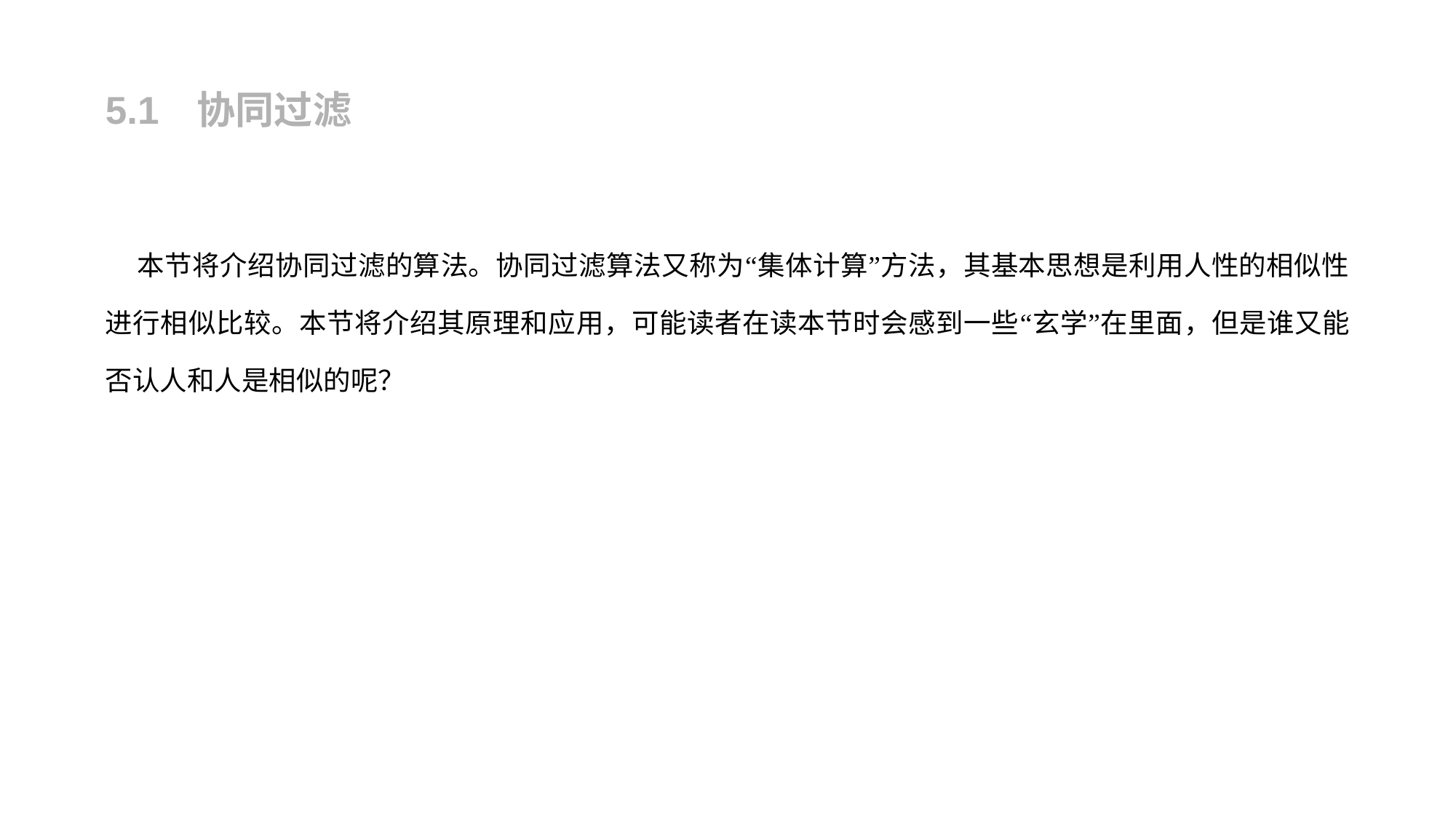

# 5.1  协同过滤
本节将介绍协同过滤的算法。协同过滤算法又称为“集体计算”方法，其基本思想是利用人性的相似性进行相似比较。本节将介绍其原理和应用，可能读者在读本节时会感到一些“玄学”在里面，但是谁又能否认人和人是相似的呢？